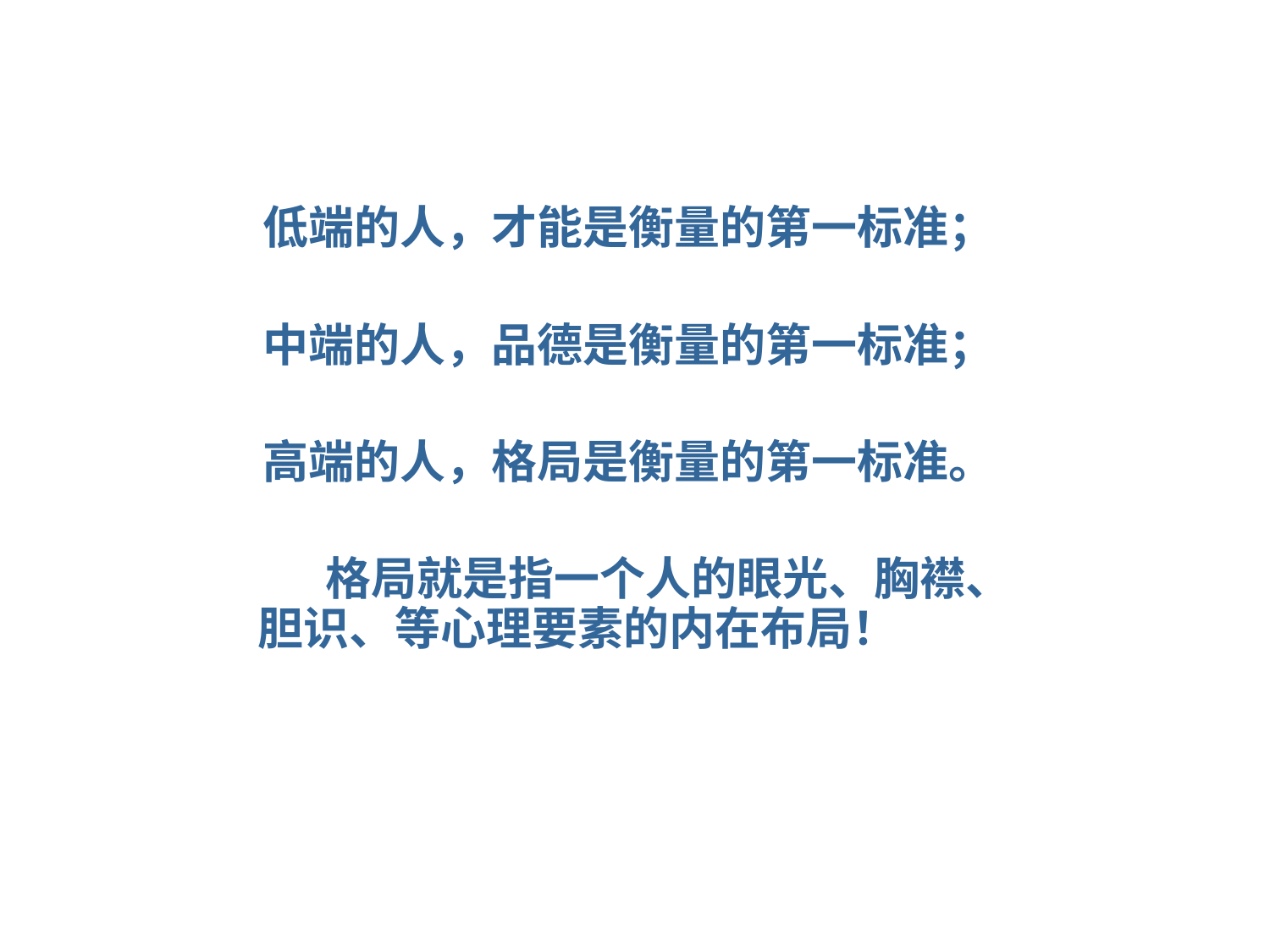

低端的人，才能是衡量的第一标准；

中端的人，品德是衡量的第一标准；

高端的人，格局是衡量的第一标准。

          格局就是指一个人的眼光、胸襟、胆识、等心理要素的内在布局！